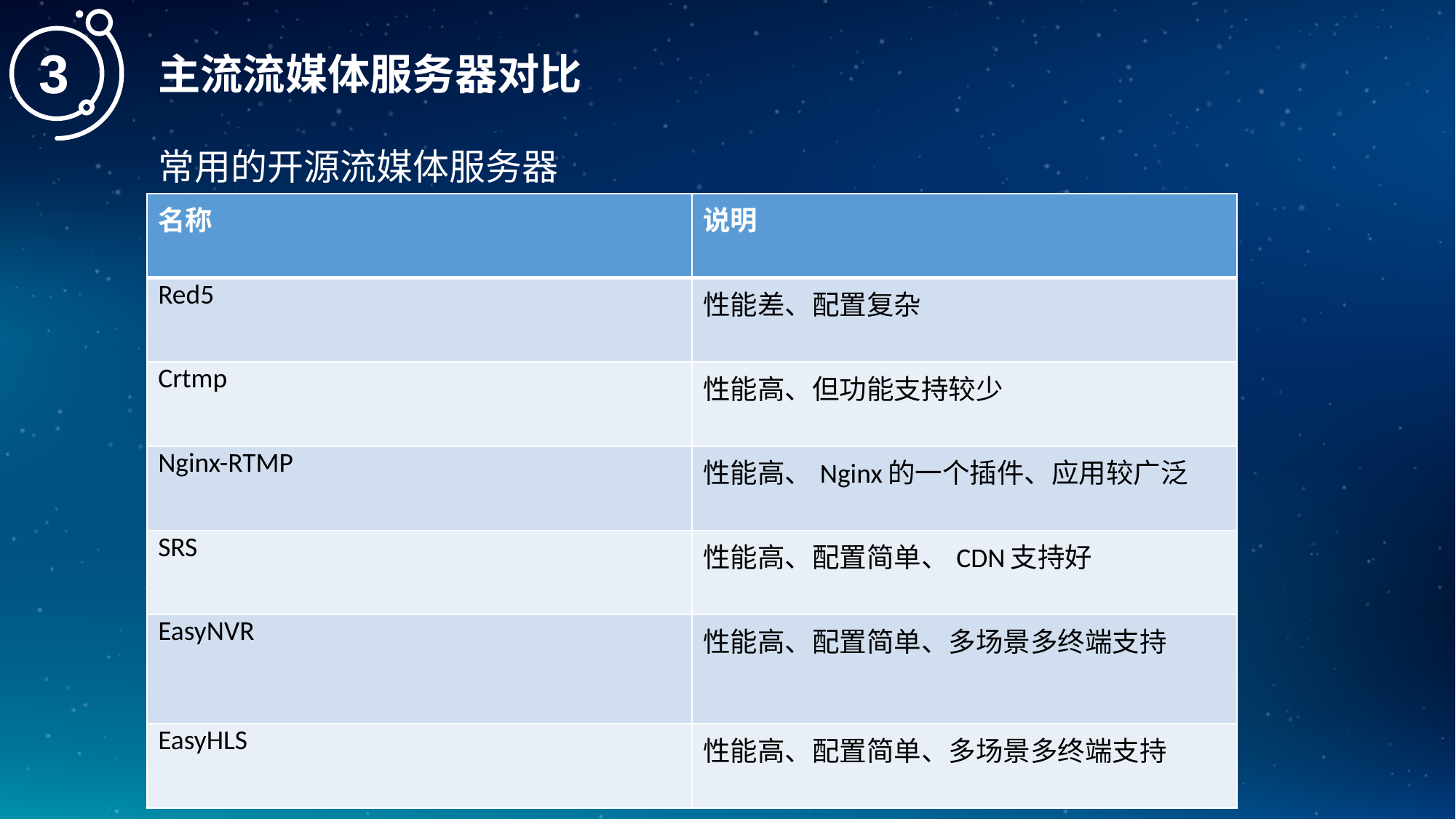

3

主流流媒体服务器对比
常用的开源流媒体服务器
| 名称 | 说明 |
| --- | --- |
| Red5 | 性能差、配置复杂 |
| Crtmp | 性能高、但功能支持较少 |
| Nginx-RTMP | 性能高、Nginx的一个插件、应用较广泛 |
| SRS | 性能高、配置简单、CDN支持好 |
| EasyNVR | 性能高、配置简单、多场景多终端支持 |
| EasyHLS | 性能高、配置简单、多场景多终端支持 |